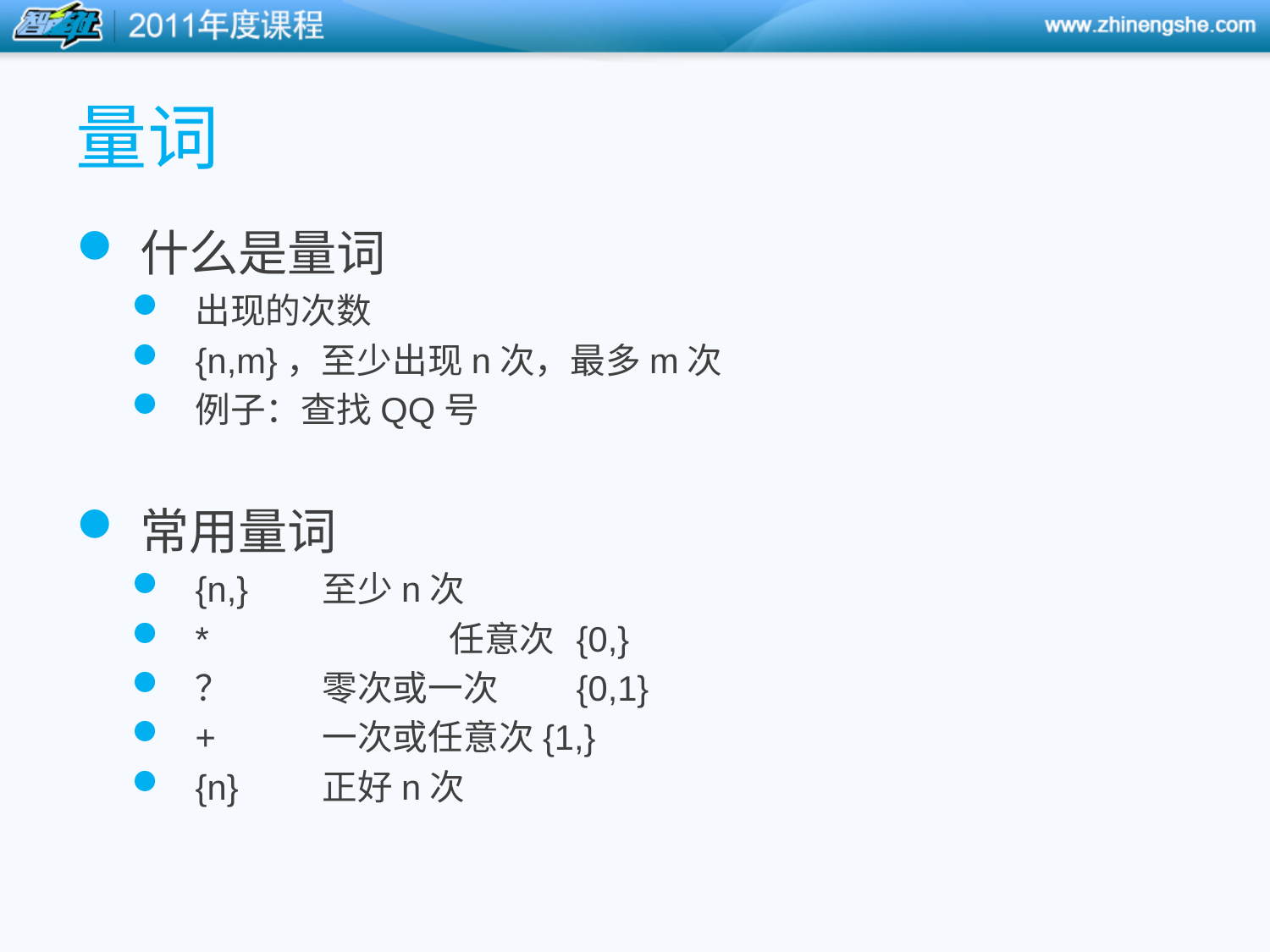

# 量词
什么是量词
出现的次数
{n,m}，至少出现n次，最多m次
例子：查找QQ号

常用量词
{n,}	至少n次
*		任意次	{0,}
？	零次或一次	{0,1}
+	一次或任意次{1,}
{n}	正好n次